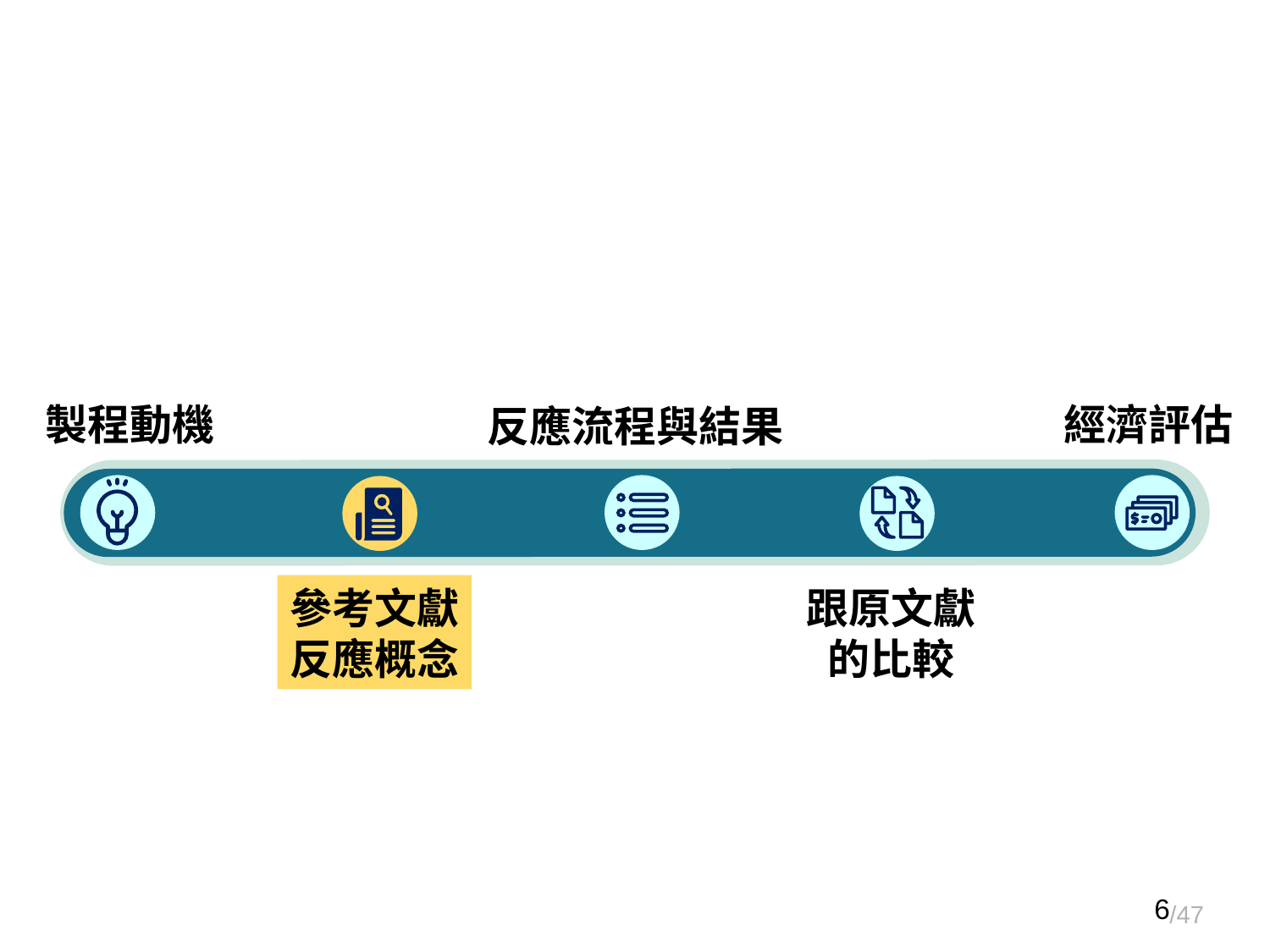

#
經濟評估
製程動機
反應流程與結果

參考文獻
反應概念
跟原文獻
的比較
6
/47